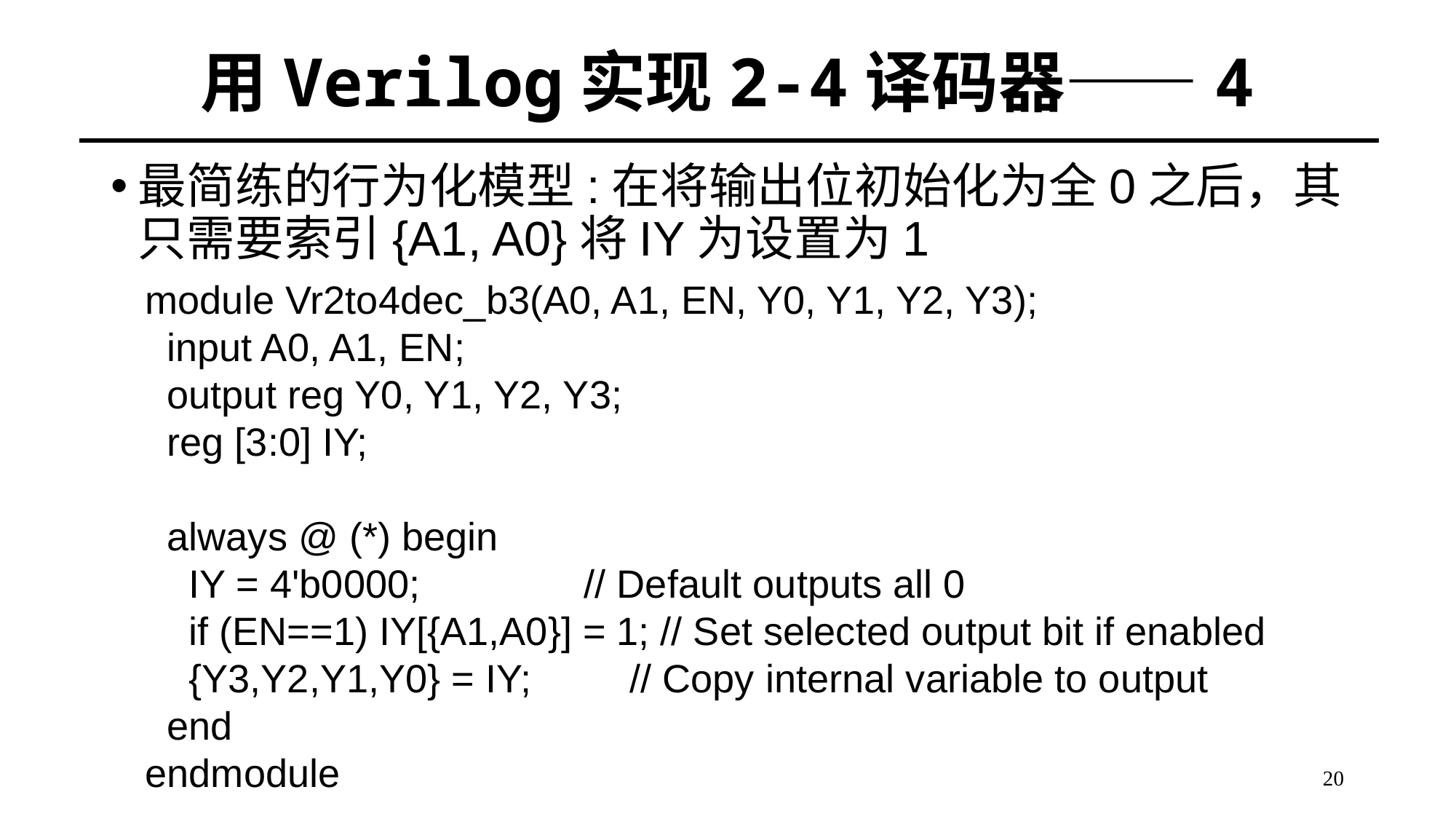

# 用Verilog实现2-4译码器——4
最简练的行为化模型:在将输出位初始化为全0之后，其只需要索引{A1, A0}将IY为设置为1
module Vr2to4dec_b3(A0, A1, EN, Y0, Y1, Y2, Y3);
  input A0, A1, EN;
  output reg Y0, Y1, Y2, Y3;
  reg [3:0] IY;

  always @ (*) begin
    IY = 4'b0000;               // Default outputs all 0
    if (EN==1) IY[{A1,A0}] = 1; // Set selected output bit if enabled
    {Y3,Y2,Y1,Y0} = IY;         // Copy internal variable to output
  end
endmodule
20